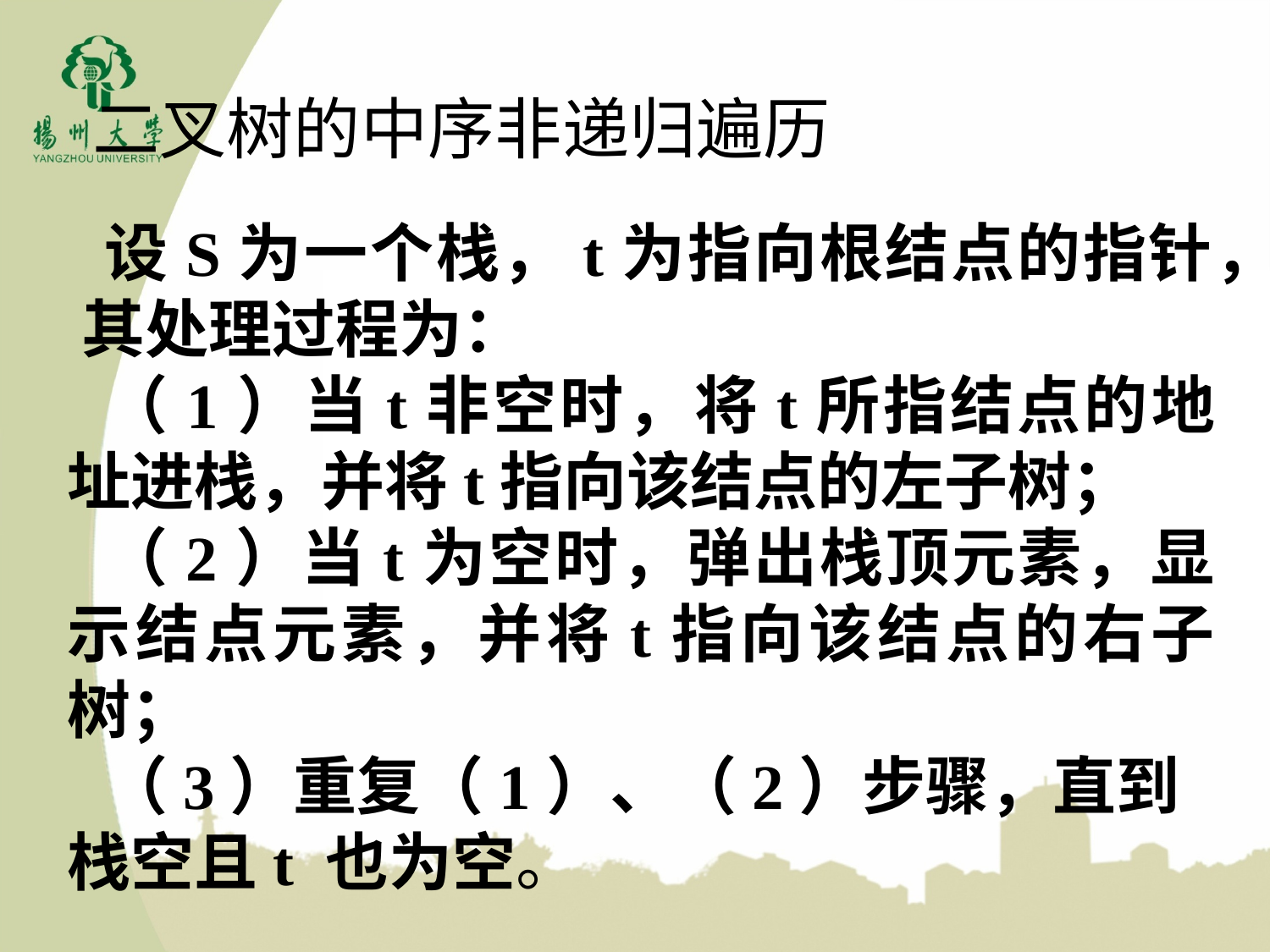

二叉树的中序非递归遍历
设S为一个栈，t为指向根结点的指针， 其处理过程为：
（1）当t非空时，将t所指结点的地址进栈，并将t指向该结点的左子树；
（2）当t为空时，弹出栈顶元素，显示结点元素，并将t指向该结点的右子树；
（3）重复（1）、（2）步骤，直到栈空且t 也为空。